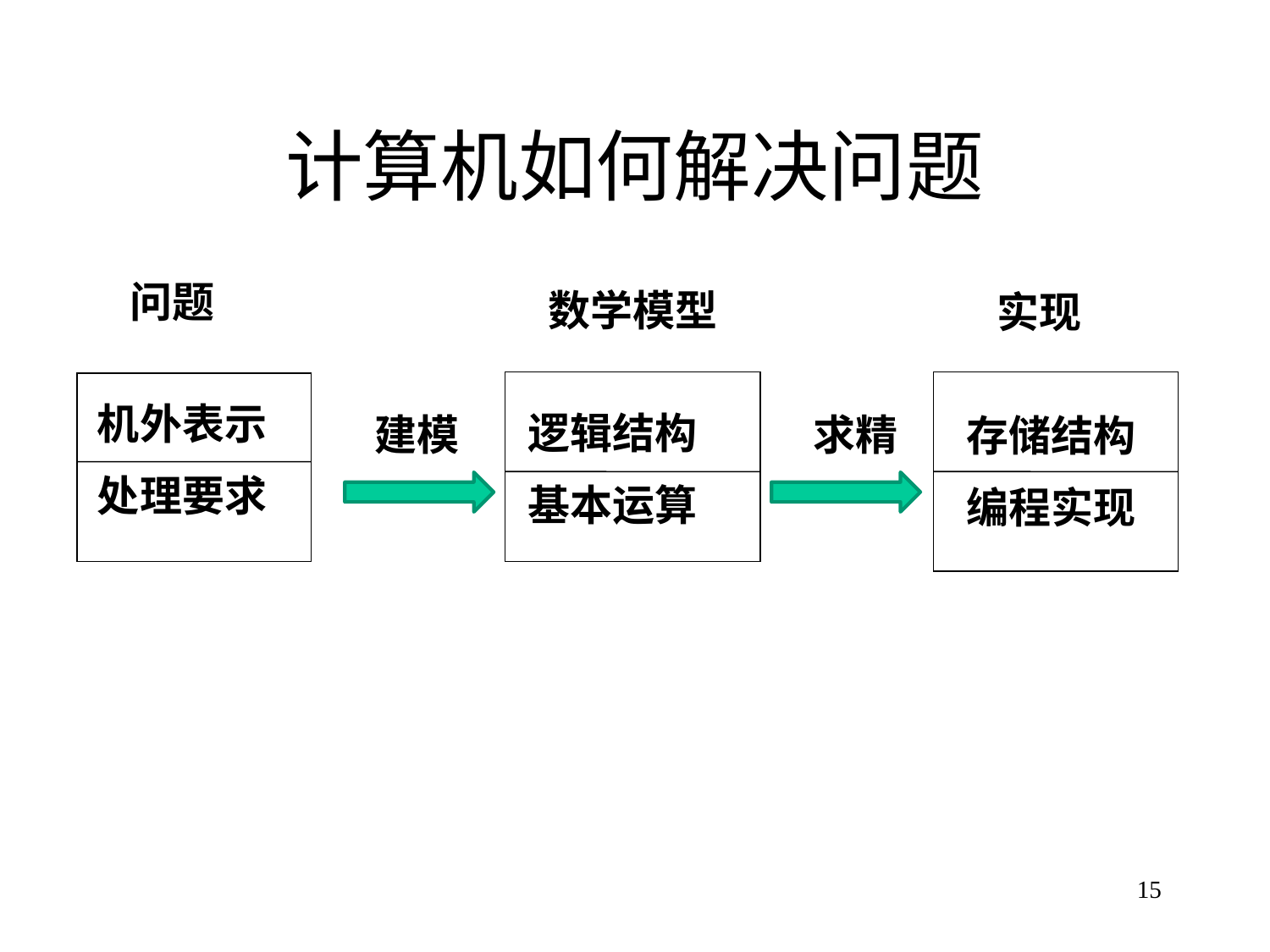

# 计算机如何解决问题
问题
数学模型
实现

机外表示
处理要求
逻辑结构
基本运算
建模
求精
存储结构
编程实现

15